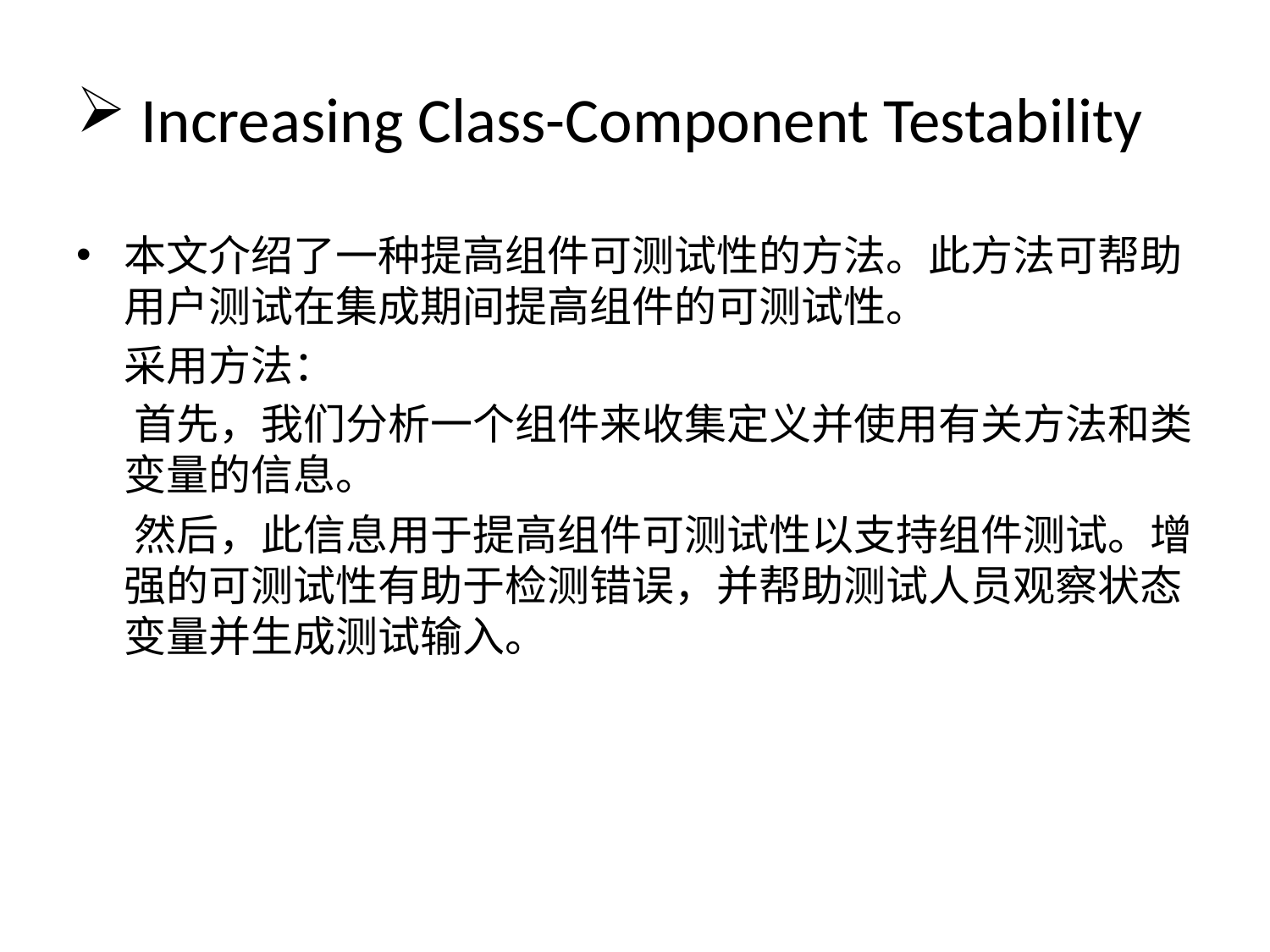

# Increasing Class-Component Testability
本文介绍了一种提高组件可测试性的方法。此方法可帮助用户测试在集成期间提高组件的可测试性。
    	采用方法：
     首先，我们分析一个组件来收集定义并使用有关方法和类变量的信息。
     然后，此信息用于提高组件可测试性以支持组件测试。增强的可测试性有助于检测错误，并帮助测试人员观察状态变量并生成测试输入。